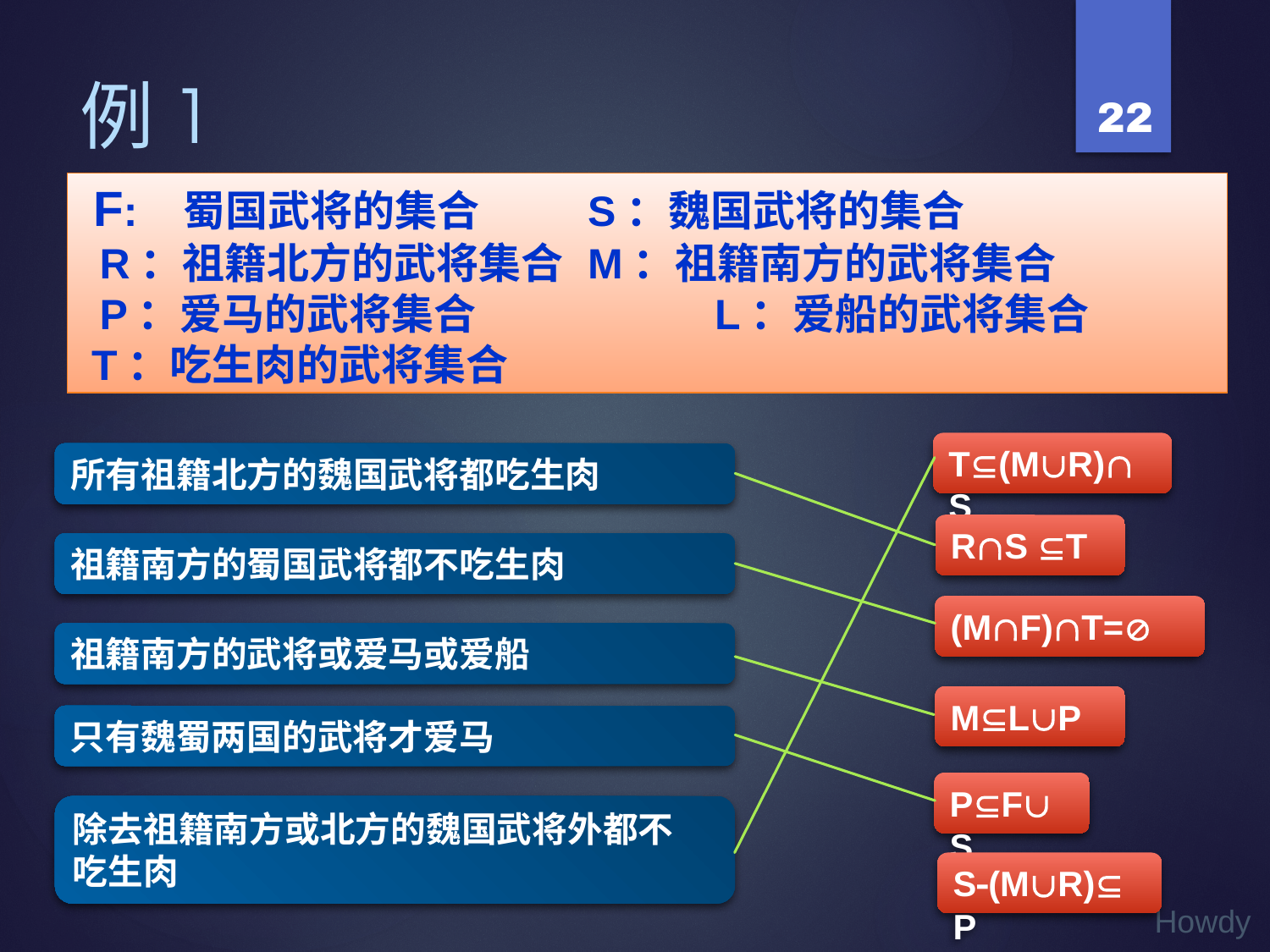

22
# 例1
 F:   蜀国武将的集合	S：魏国武将的集合
 R：祖籍北方的武将集合	M：祖籍南方的武将集合
 P：爱马的武将集合		L：爱船的武将集合
 T：吃生肉的武将集合
T⊆(M∪R)∩S
所有祖籍北方的魏国武将都吃生肉

R∩S ⊆T
祖籍南方的蜀国武将都不吃生肉

(M∩F)∩T=∅
祖籍南方的武将或爱马或爱船

M⊆L∪P
只有魏蜀两国的武将才爱马

P⊆F∪S
除去祖籍南方或北方的魏国武将外都不
吃生肉
S−(M∪R)⊆P